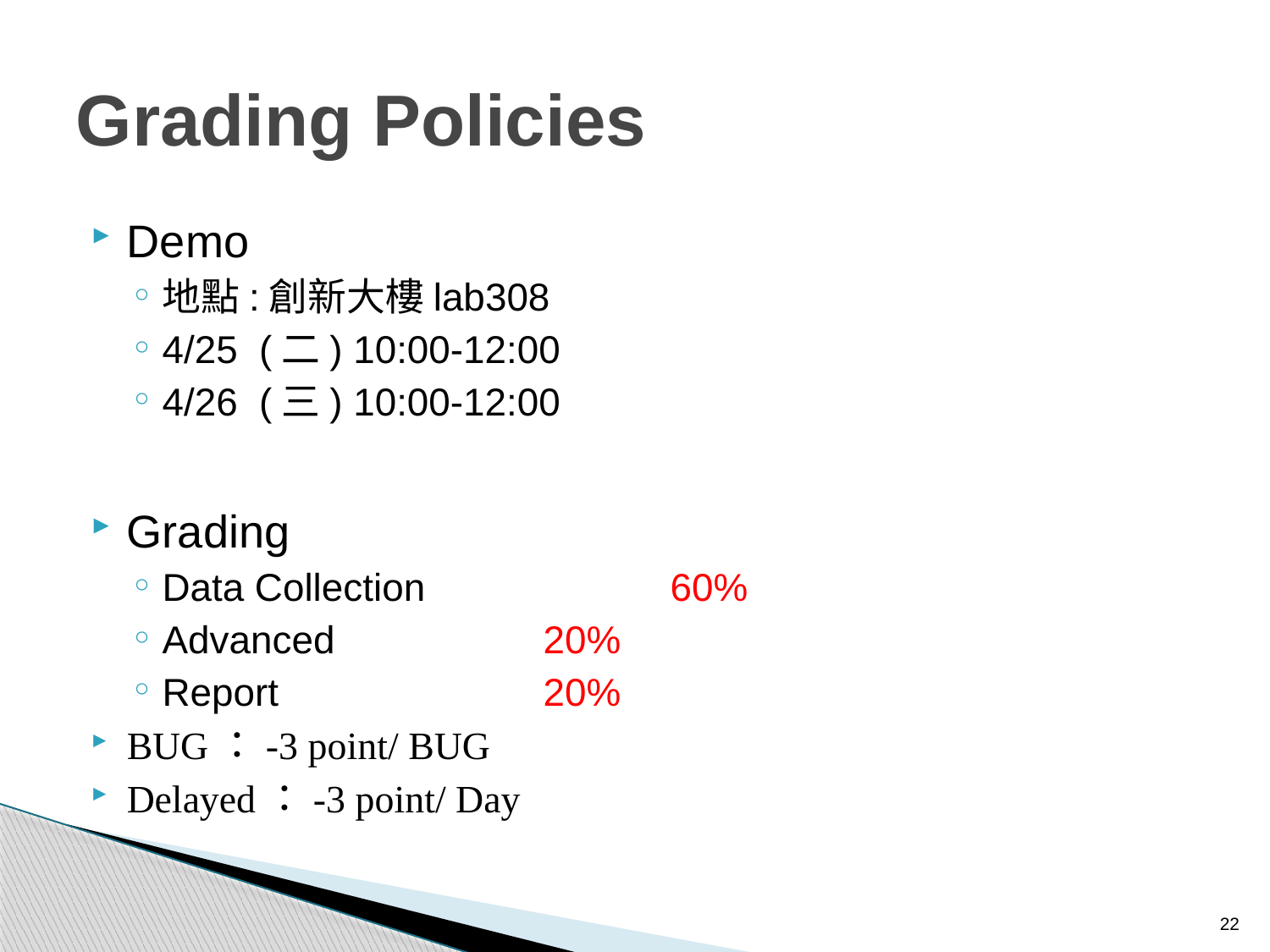

# Grading Policies
Demo
地點:創新大樓lab308
4/25  (二) 10:00-12:00
4/26  (三) 10:00-12:00

Grading
Data Collection		60%
Advanced		20%
Report			20%
BUG：-3 point/ BUG
Delayed：-3 point/ Day

22